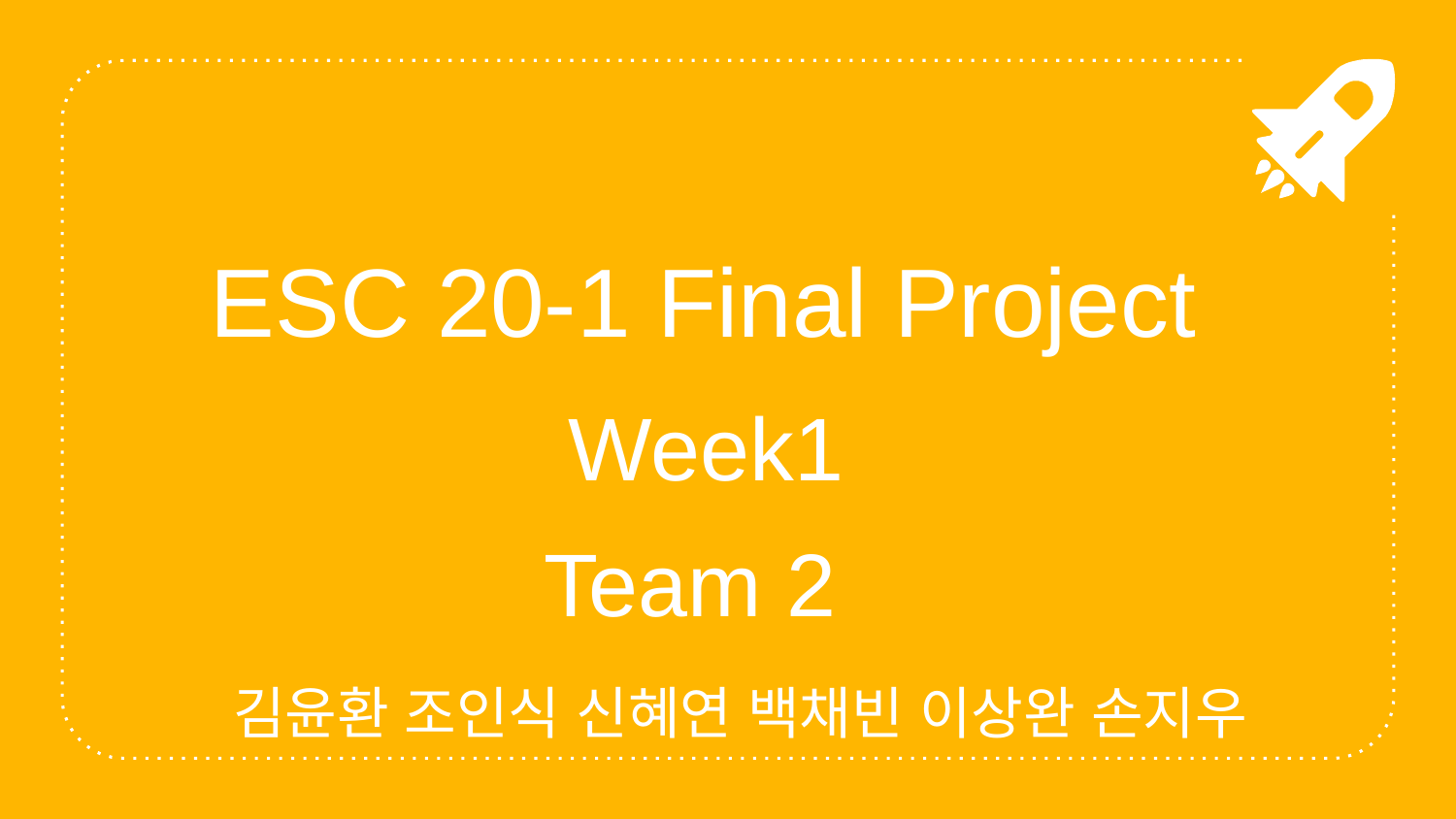

# ESC 20-1 Final Project
 Week1
Team 2
김윤환 조인식 신혜연 백채빈 이상완 손지우